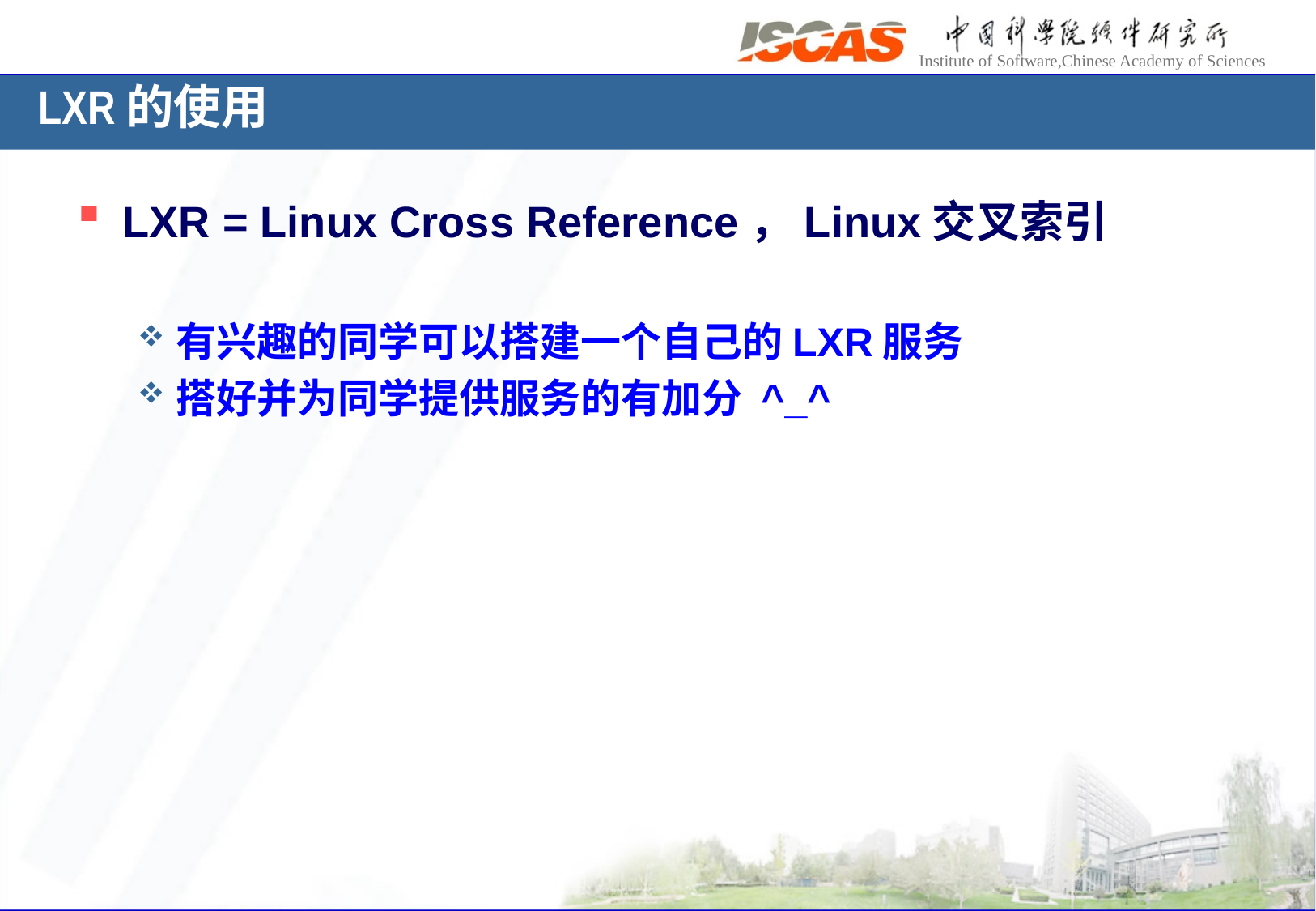

# LXR的使用
LXR = Linux Cross Reference，Linux交叉索引

有兴趣的同学可以搭建一个自己的LXR服务
搭好并为同学提供服务的有加分 ^_^